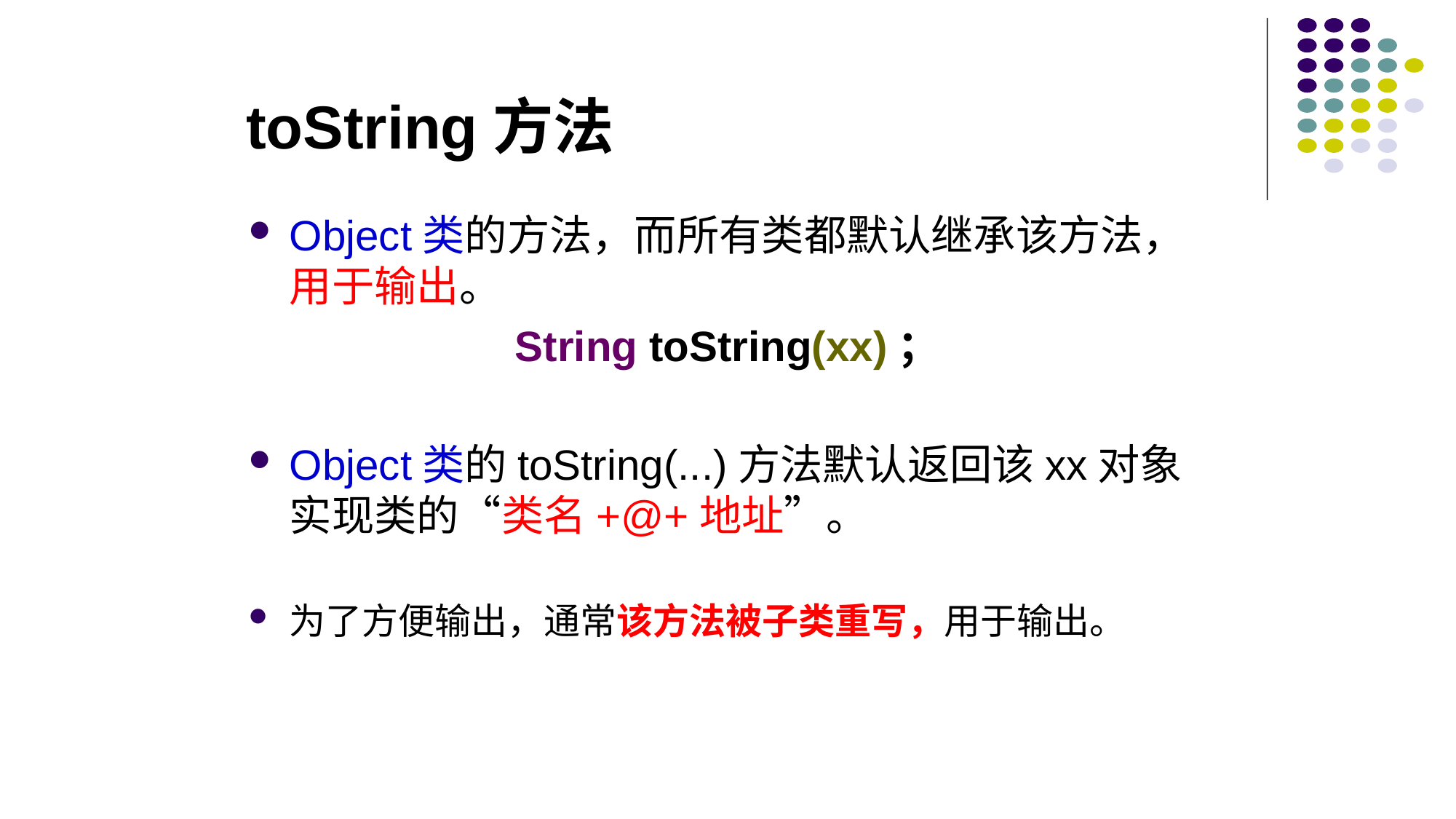

# toString方法
Object类的方法，而所有类都默认继承该方法，用于输出。
String toString(xx)；

Object类的toString(...)方法默认返回该xx对象实现类的“类名+@+地址”。

为了方便输出，通常该方法被子类重写，用于输出。

9